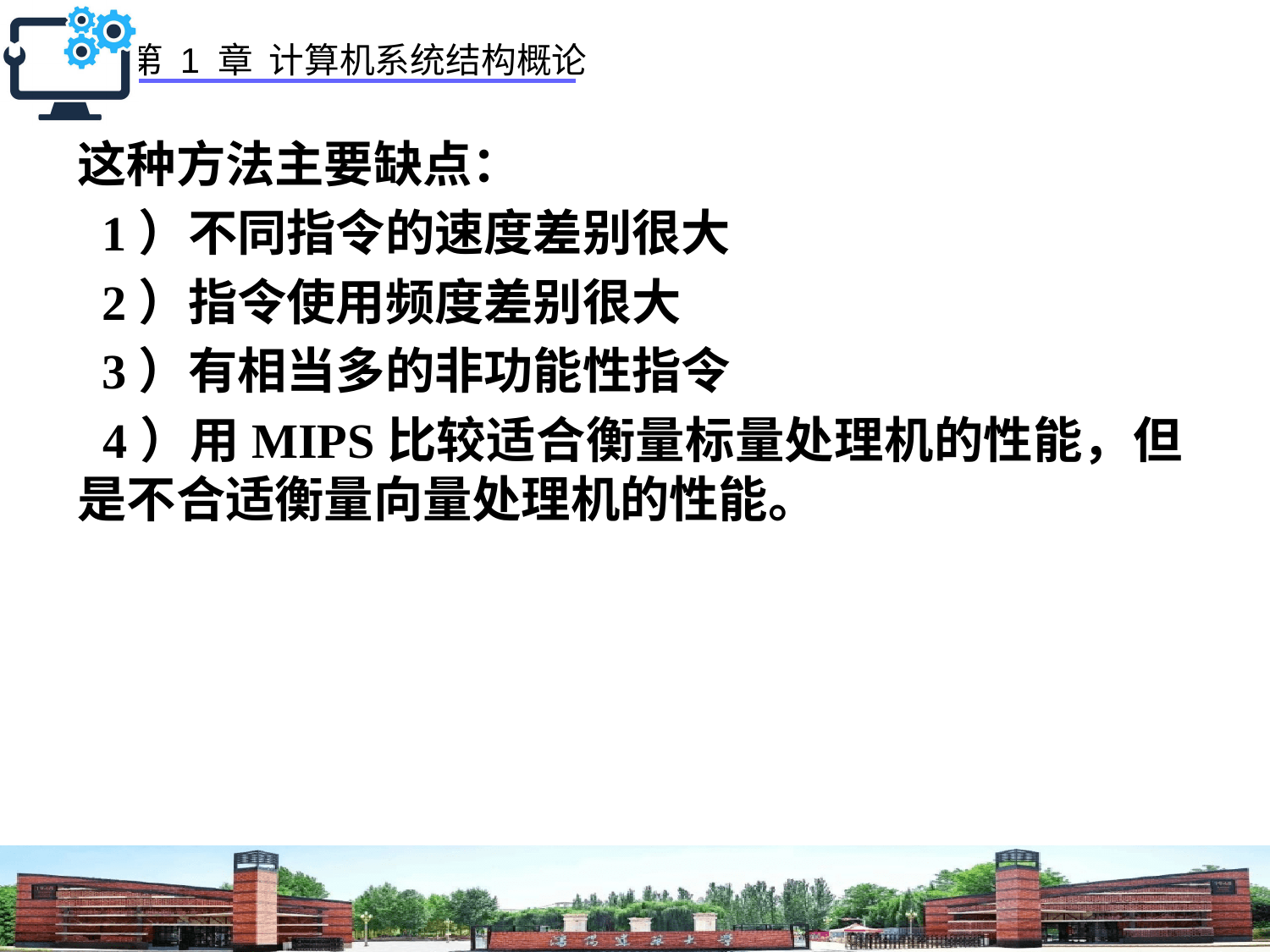

这种方法主要缺点：
  1）不同指令的速度差别很大
  2）指令使用频度差别很大
  3）有相当多的非功能性指令
  4）用MIPS比较适合衡量标量处理机的性能，但是不合适衡量向量处理机的性能。